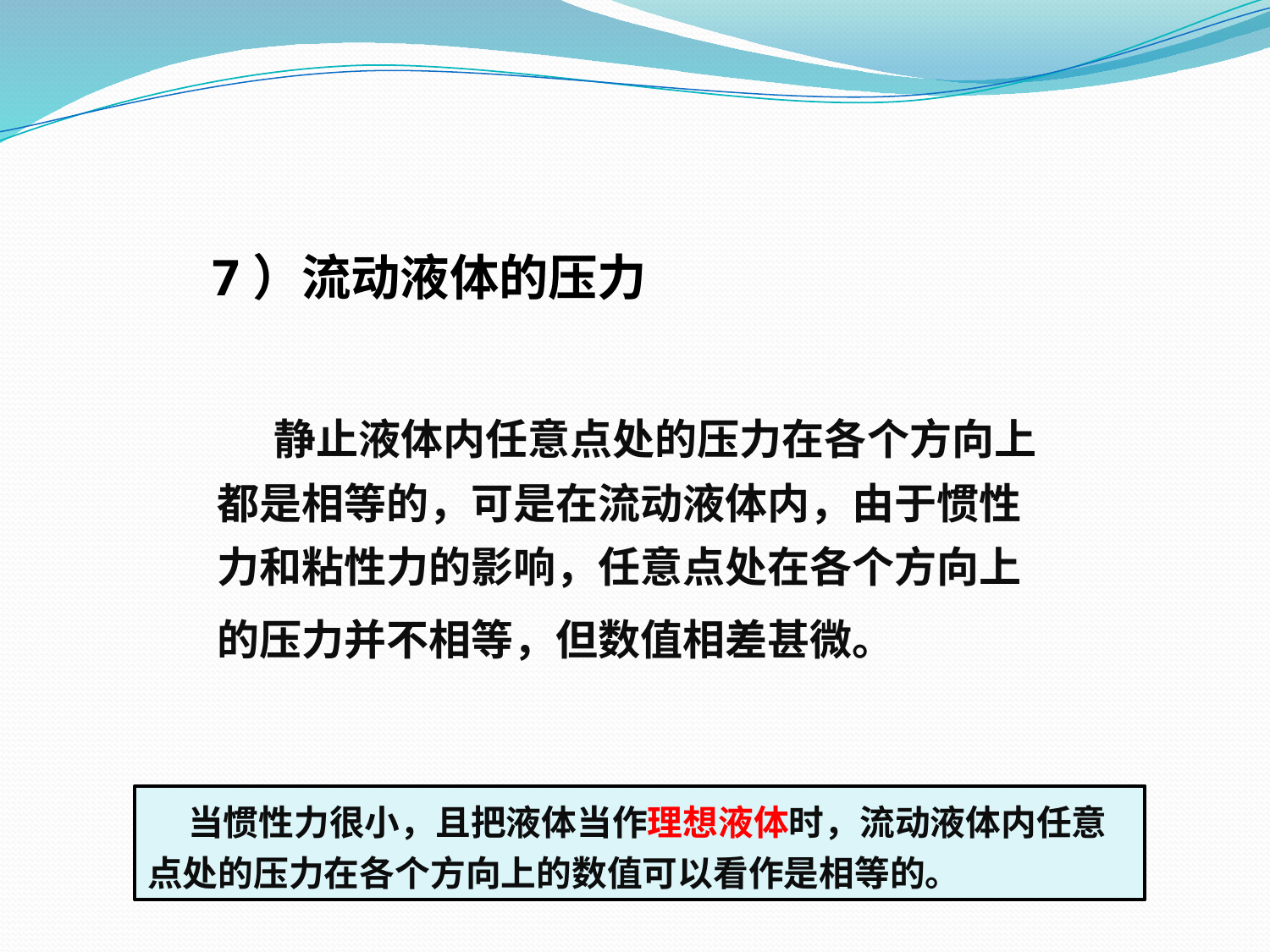

7）流动液体的压力
    静止液体内任意点处的压力在各个方向上都是相等的，可是在流动液体内，由于惯性力和粘性力的影响，任意点处在各个方向上的压力并不相等，但数值相差甚微。
    当惯性力很小，且把液体当作理想液体时，流动液体内任意点处的压力在各个方向上的数值可以看作是相等的。